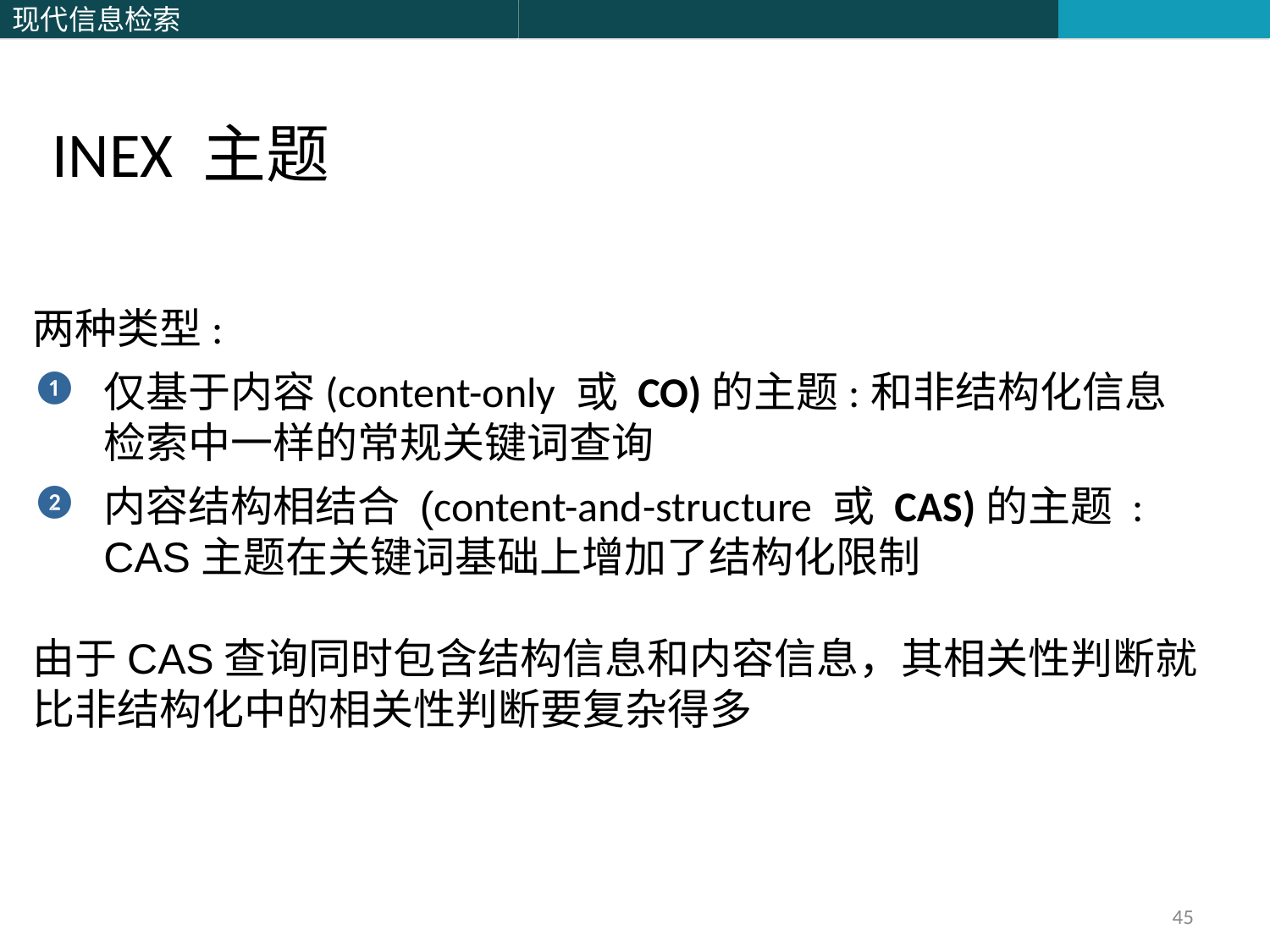

INEX 主题
两种类型:
仅基于内容(content-only 或 CO)的主题:和非结构化信息检索中一样的常规关键词查询
内容结构相结合 (content-and-structure 或 CAS)的主题 : CAS主题在关键词基础上增加了结构化限制

由于CAS查询同时包含结构信息和内容信息，其相关性判断就比非结构化中的相关性判断要复杂得多
45